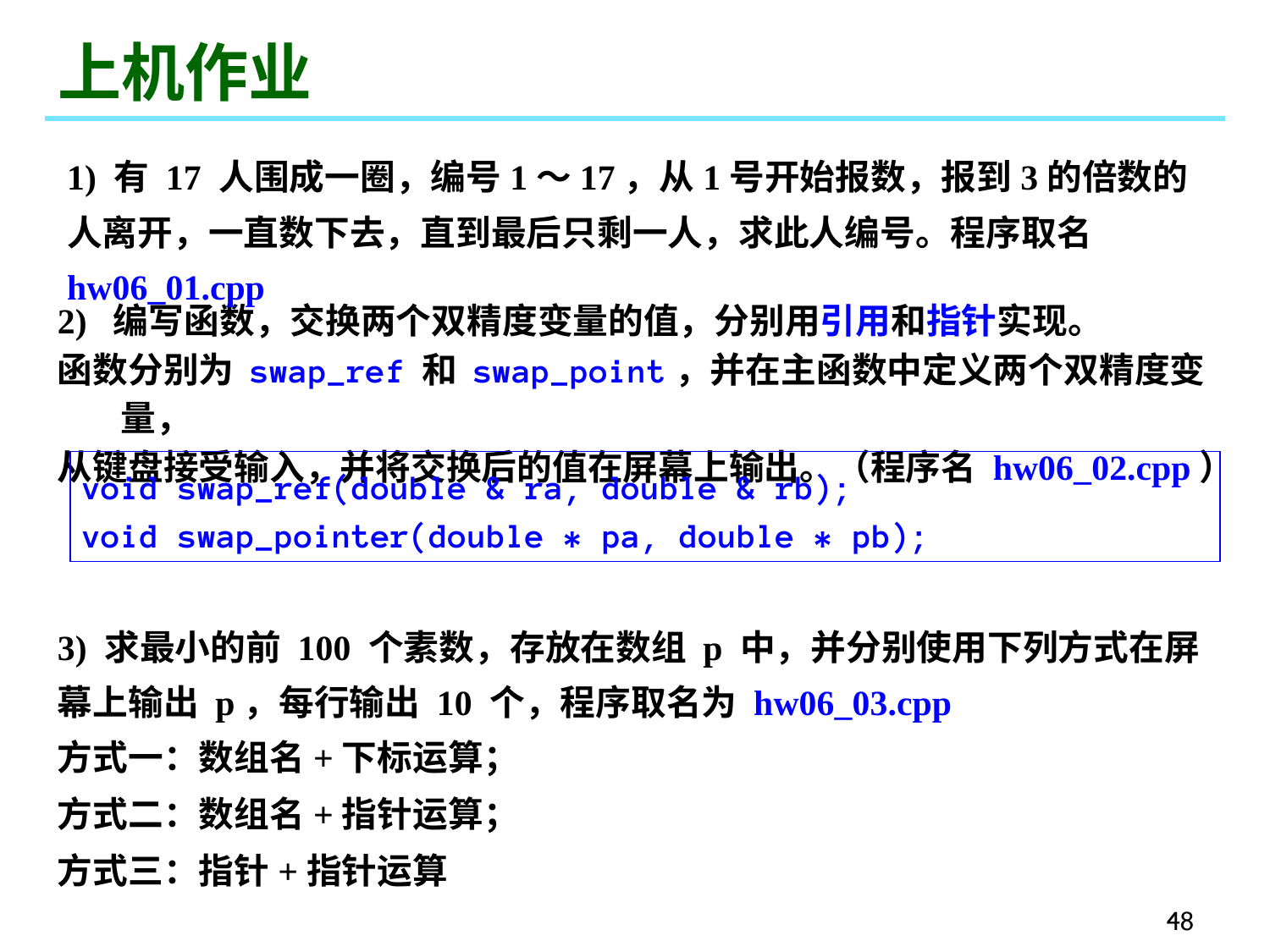

# 上机作业
1) 有 17 人围成一圈，编号1～17，从1号开始报数，报到3的倍数的人离开，一直数下去，直到最后只剩一人，求此人编号。程序取名 hw06_01.cpp
2)  编写函数，交换两个双精度变量的值，分别用引用和指针实现。
函数分别为 swap_ref 和 swap_point，并在主函数中定义两个双精度变量，
从键盘接受输入，并将交换后的值在屏幕上输出。（程序名 hw06_02.cpp）
void swap_ref(double & ra, double & rb);
void swap_pointer(double * pa, double * pb);
3) 求最小的前 100 个素数，存放在数组 p 中，并分别使用下列方式在屏幕上输出 p，每行输出 10 个，程序取名为 hw06_03.cpp
方式一：数组名+下标运算；
方式二：数组名+指针运算；
方式三：指针+指针运算
48